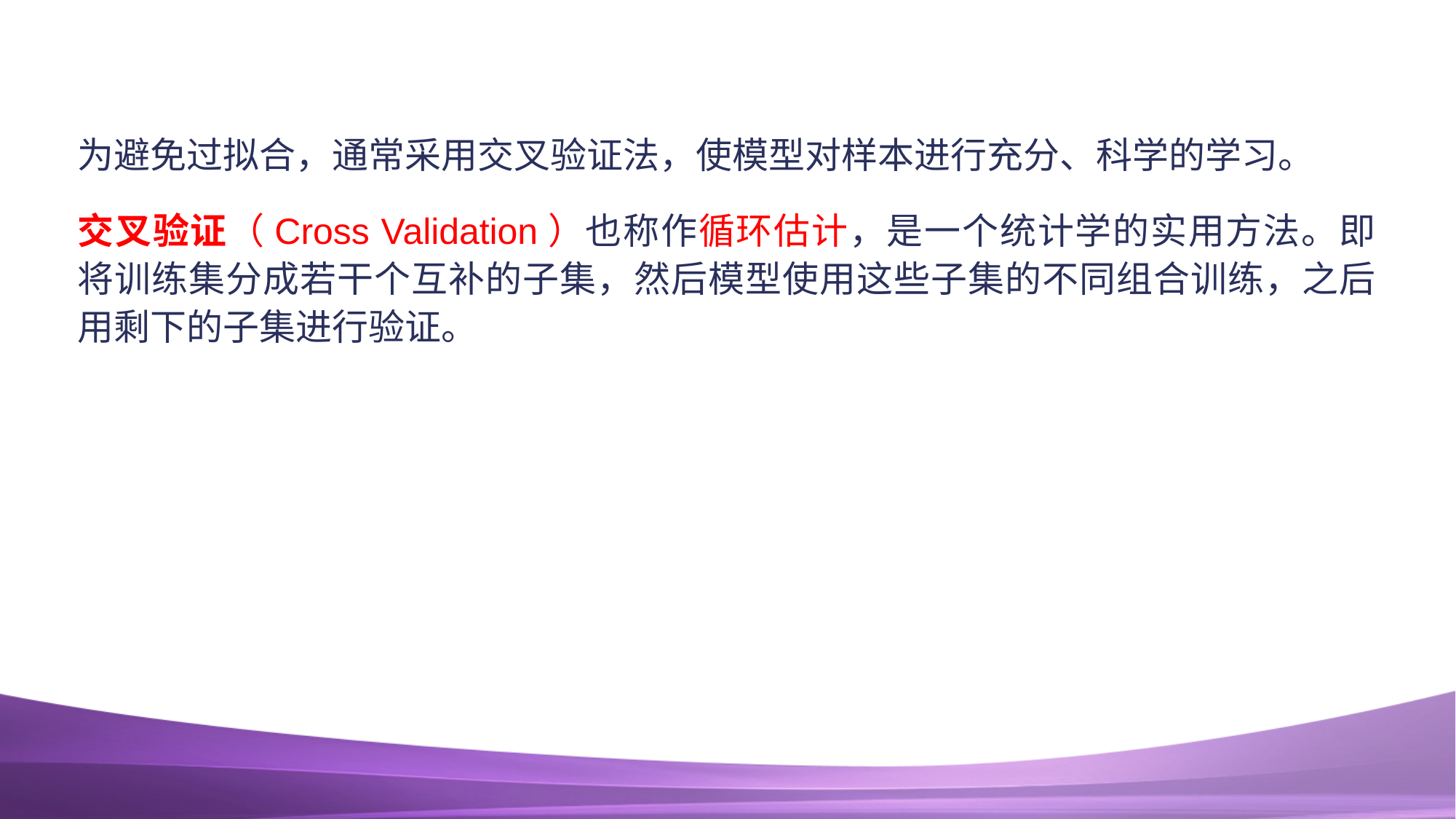

为避免过拟合，通常采用交叉验证法，使模型对样本进行充分、科学的学习。
交叉验证（Cross Validation）也称作循环估计，是一个统计学的实用方法。即将训练集分成若干个互补的子集，然后模型使用这些子集的不同组合训练，之后用剩下的子集进行验证。